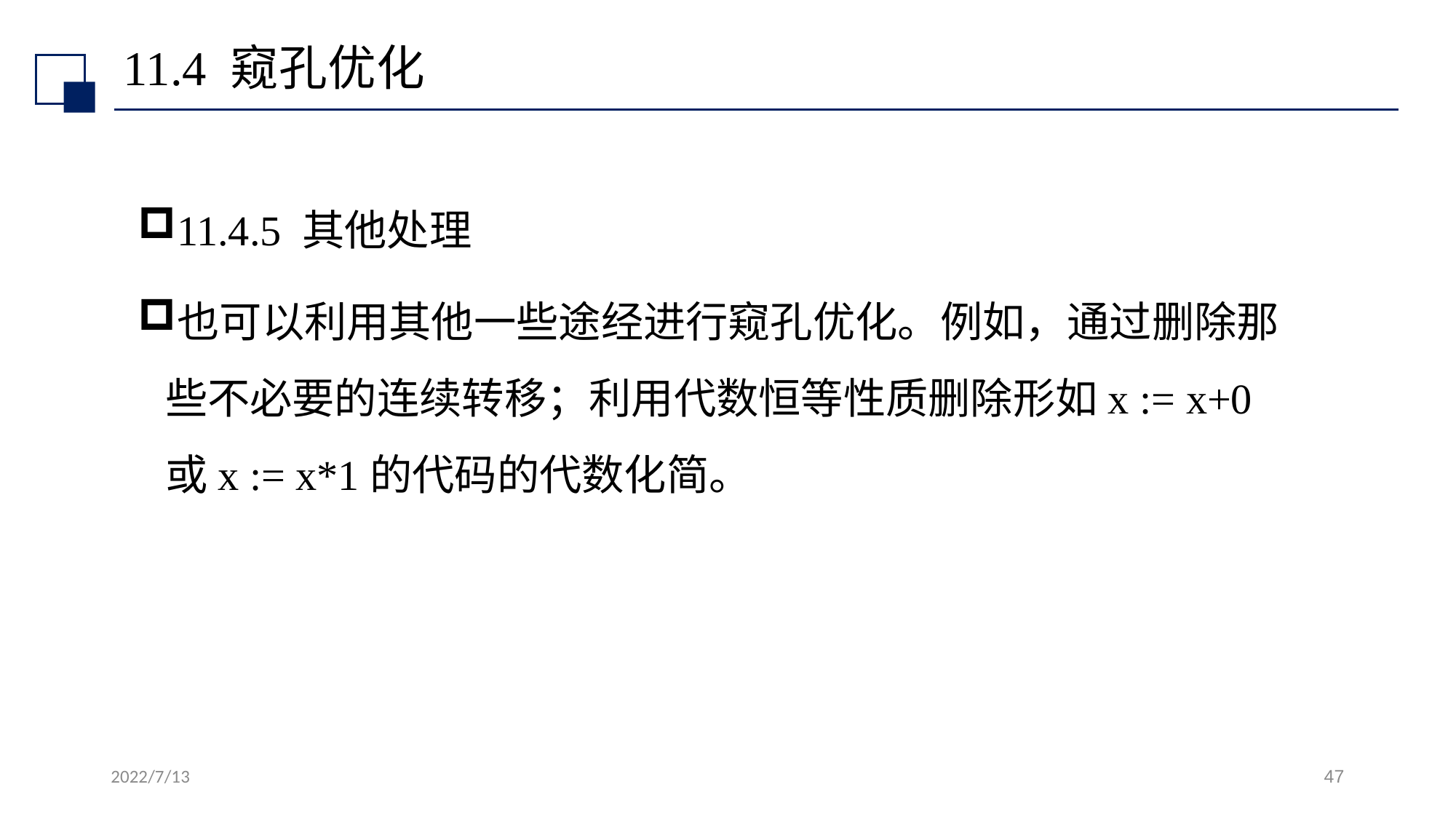

# 11.4 窥孔优化
11.4.5 其他处理
也可以利用其他一些途经进行窥孔优化。例如，通过删除那些不必要的连续转移；利用代数恒等性质删除形如x := x+0或x := x*1的代码的代数化简。
2022/7/13
47